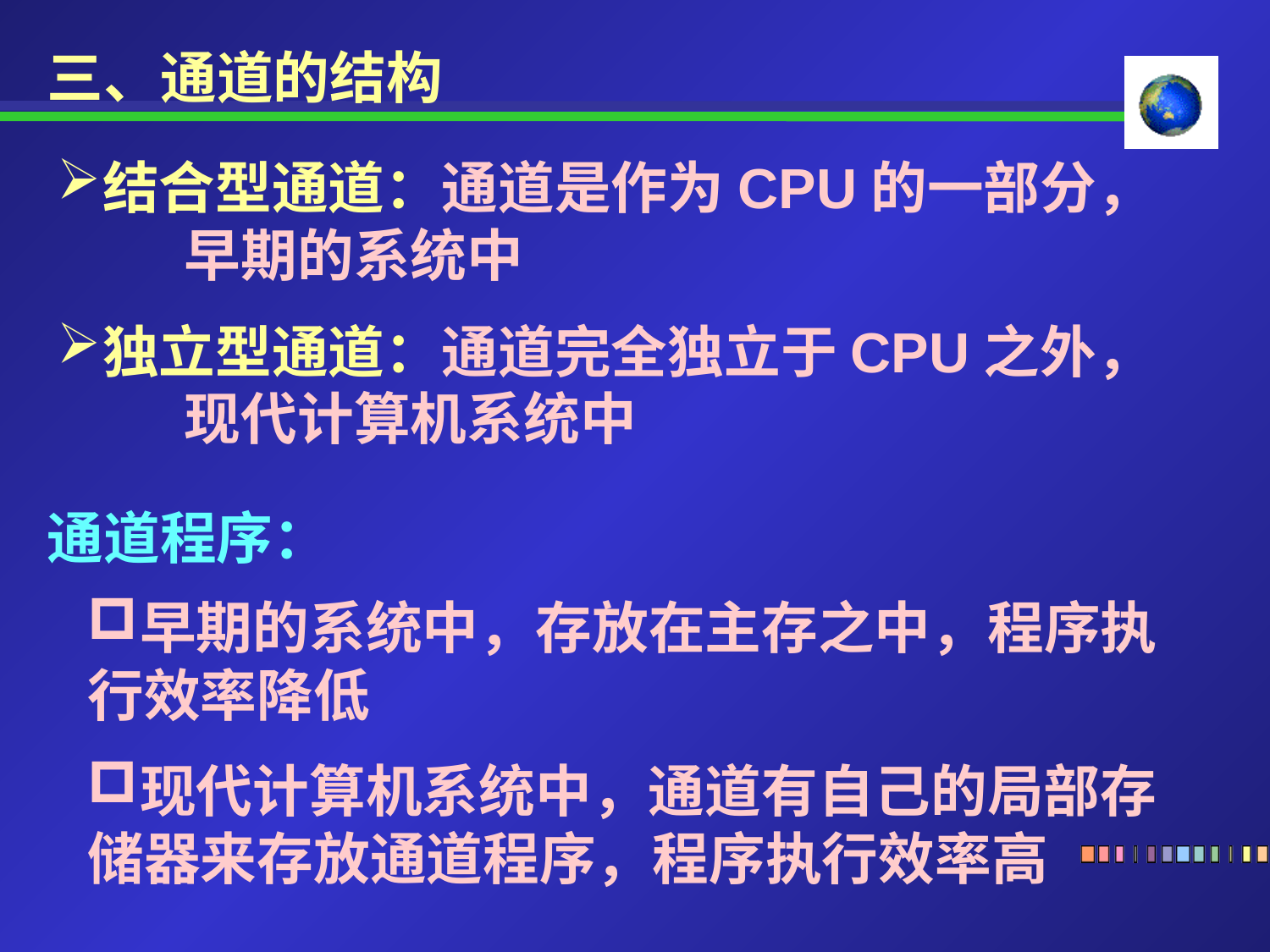

三、通道的结构
结合型通道：通道是作为CPU的一部分，	早期的系统中
独立型通道：通道完全独立于CPU之外，	现代计算机系统中
通道程序：
早期的系统中，存放在主存之中，程序执行效率降低
现代计算机系统中，通道有自己的局部存储器来存放通道程序，程序执行效率高
90